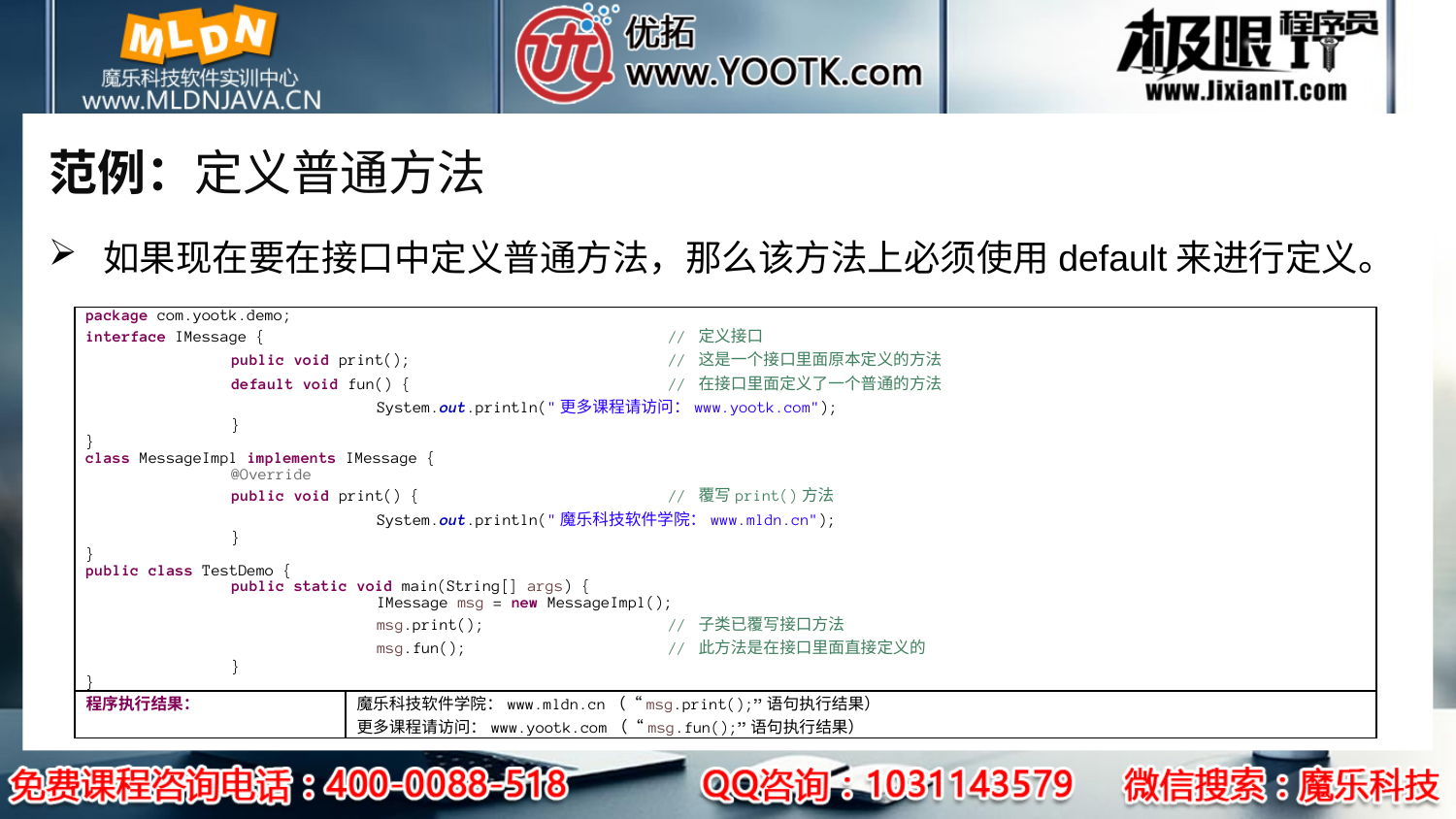

# 范例：定义普通方法
如果现在要在接口中定义普通方法，那么该方法上必须使用default来进行定义。
| package com.yootk.demo; interface IMessage { // 定义接口 public void print(); // 这是一个接口里面原本定义的方法 default void fun() { // 在接口里面定义了一个普通的方法 System.out.println("更多课程请访问：www.yootk.com"); } } class MessageImpl implements IMessage { @Override public void print() { // 覆写print()方法 System.out.println("魔乐科技软件学院：www.mldn.cn"); } } public class TestDemo { public static void main(String[] args) { IMessage msg = new MessageImpl(); msg.print(); // 子类已覆写接口方法 msg.fun(); // 此方法是在接口里面直接定义的 } } |  |
| --- | --- |
| 程序执行结果： | 魔乐科技软件学院：www.mldn.cn（“msg.print();”语句执行结果） 更多课程请访问：www.yootk.com（“msg.fun();”语句执行结果） |